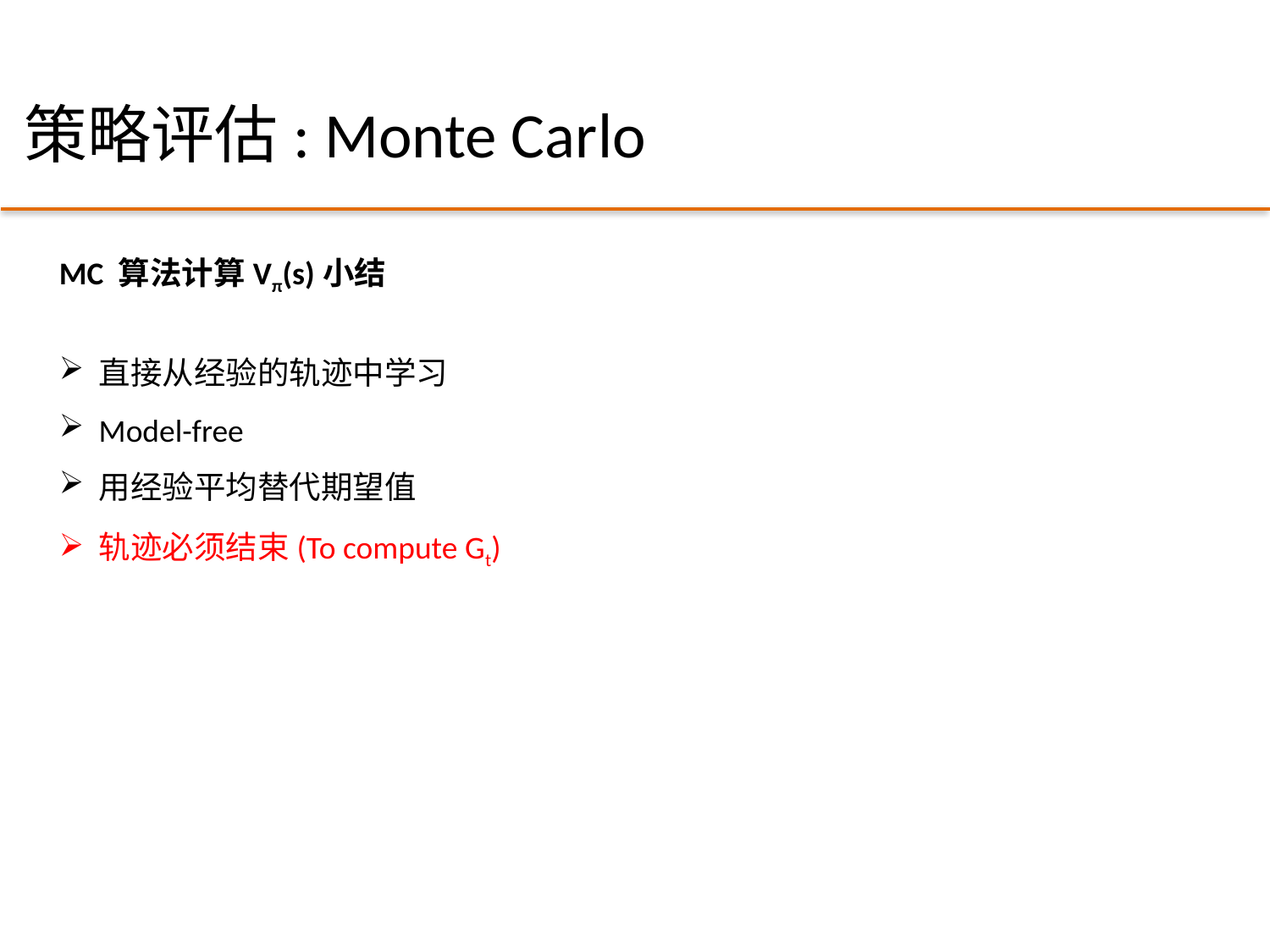

# 策略评估: Monte Carlo
MC 算法计算Vπ(s)小结

直接从经验的轨迹中学习
Model-free
用经验平均替代期望值
轨迹必须结束(To compute Gt)